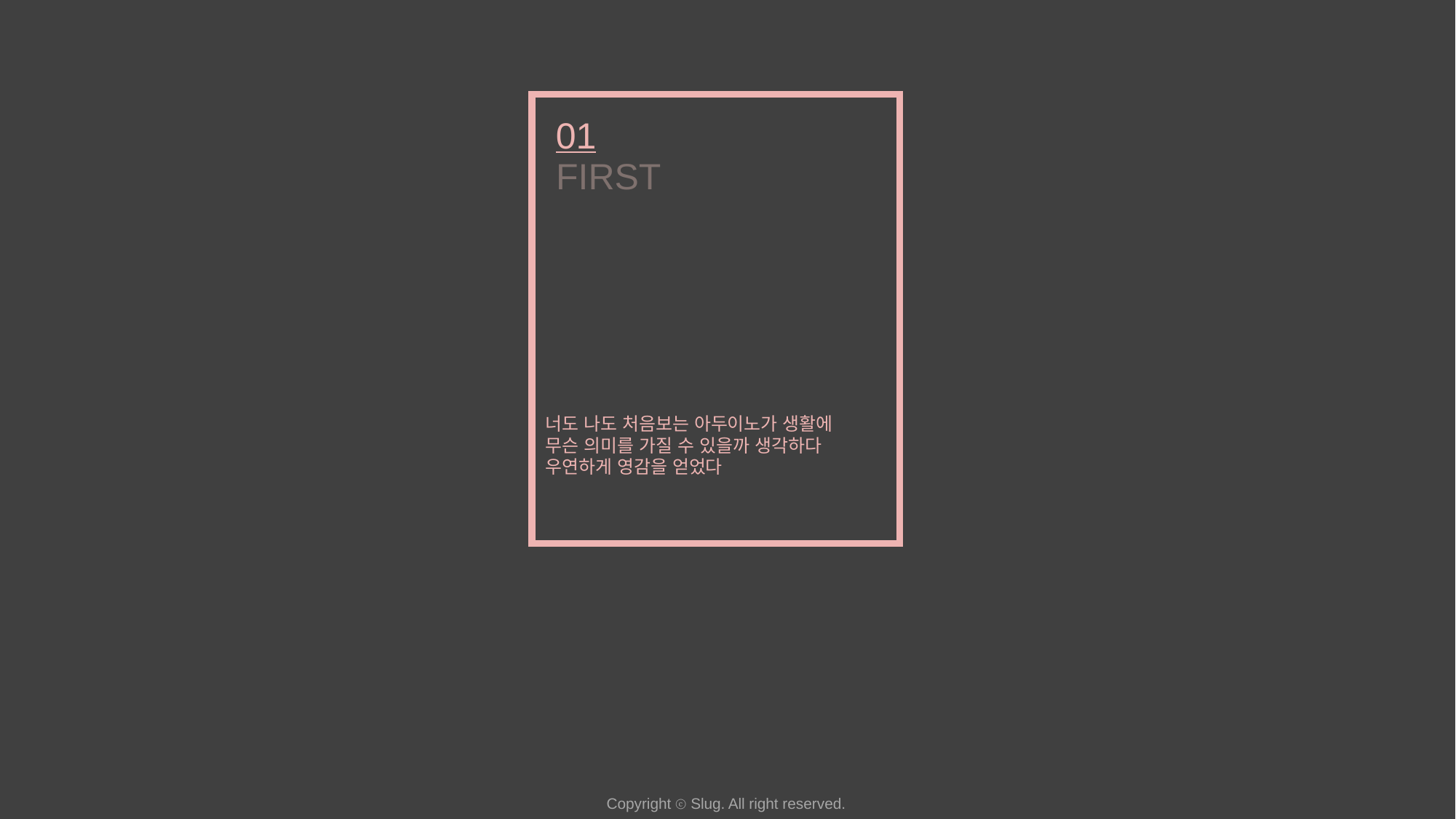

01
FIRST
너도 나도 처음보는 아두이노가 생활에 무슨 의미를 가질 수 있을까 생각하다 우연하게 영감을 얻었다